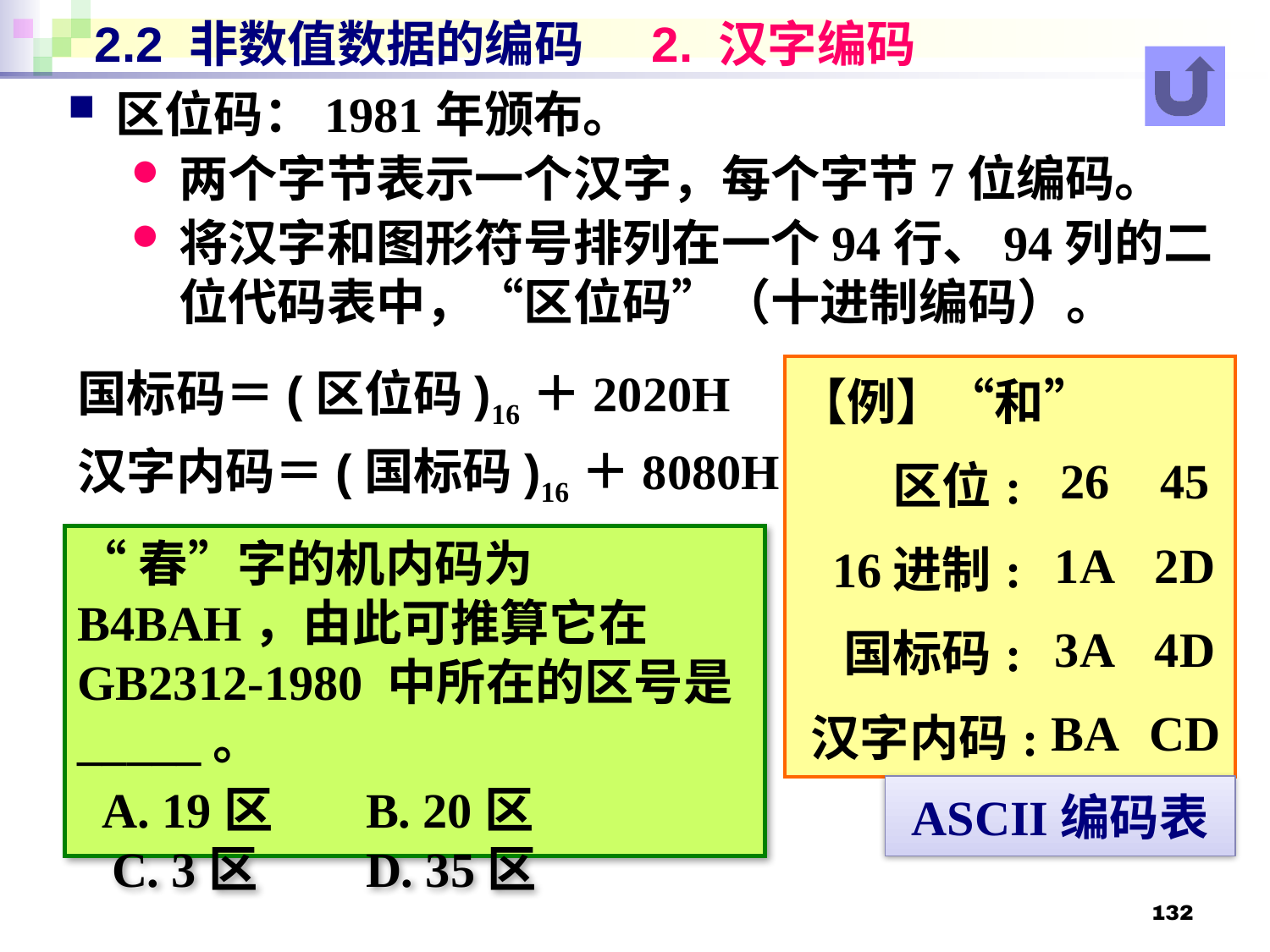

# 2.2 非数值数据的编码     2. 汉字编码

区位码：1981年颁布。
两个字节表示一个汉字，每个字节7位编码。
将汉字和图形符号排列在一个94行、94列的二位代码表中，“区位码”（十进制编码）。
国标码＝(区位码)16＋2020H
汉字内码＝(国标码)16＋8080H
| 【例】“和” |  |  |
| --- | --- | --- |
| 区位: | 26 | 45 |
| 16进制: | 1A | 2D |
| 国标码: | 3A | 4D |
| 汉字内码: | BA | CD |
“春”字的机内码为 B4BAH，由此可推算它在GB2312-1980 中所在的区号是_____。
  A. 19区	  B. 20区
  C. 3区	  D. 35区
ASCII编码表
132